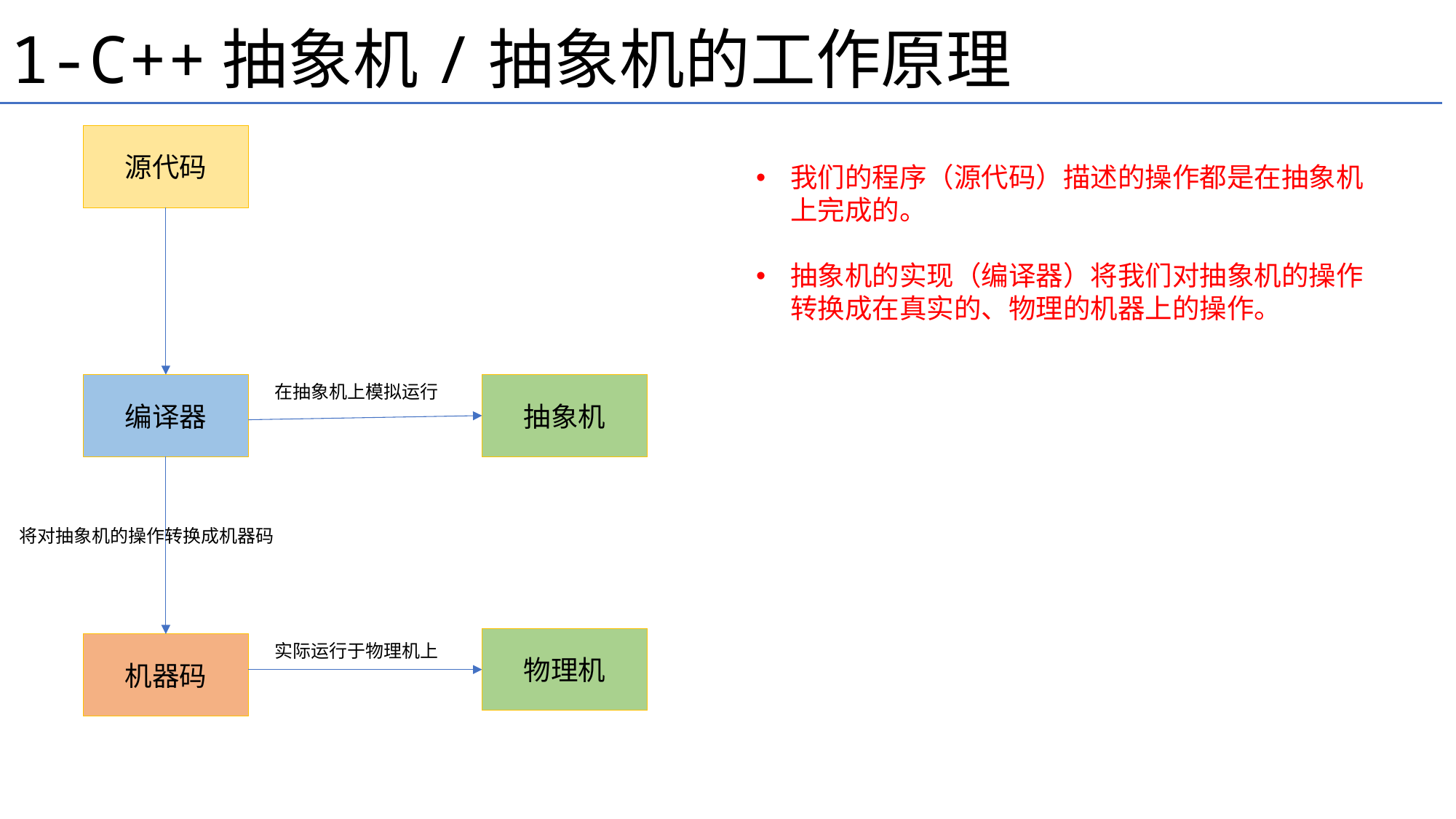

1-C++抽象机/抽象机的工作原理
源代码
我们的程序（源代码）描述的操作都是在抽象机上完成的。

抽象机的实现（编译器）将我们对抽象机的操作转换成在真实的、物理的机器上的操作。
编译器
在抽象机上模拟运行
抽象机
将对抽象机的操作转换成机器码
物理机
机器码
实际运行于物理机上